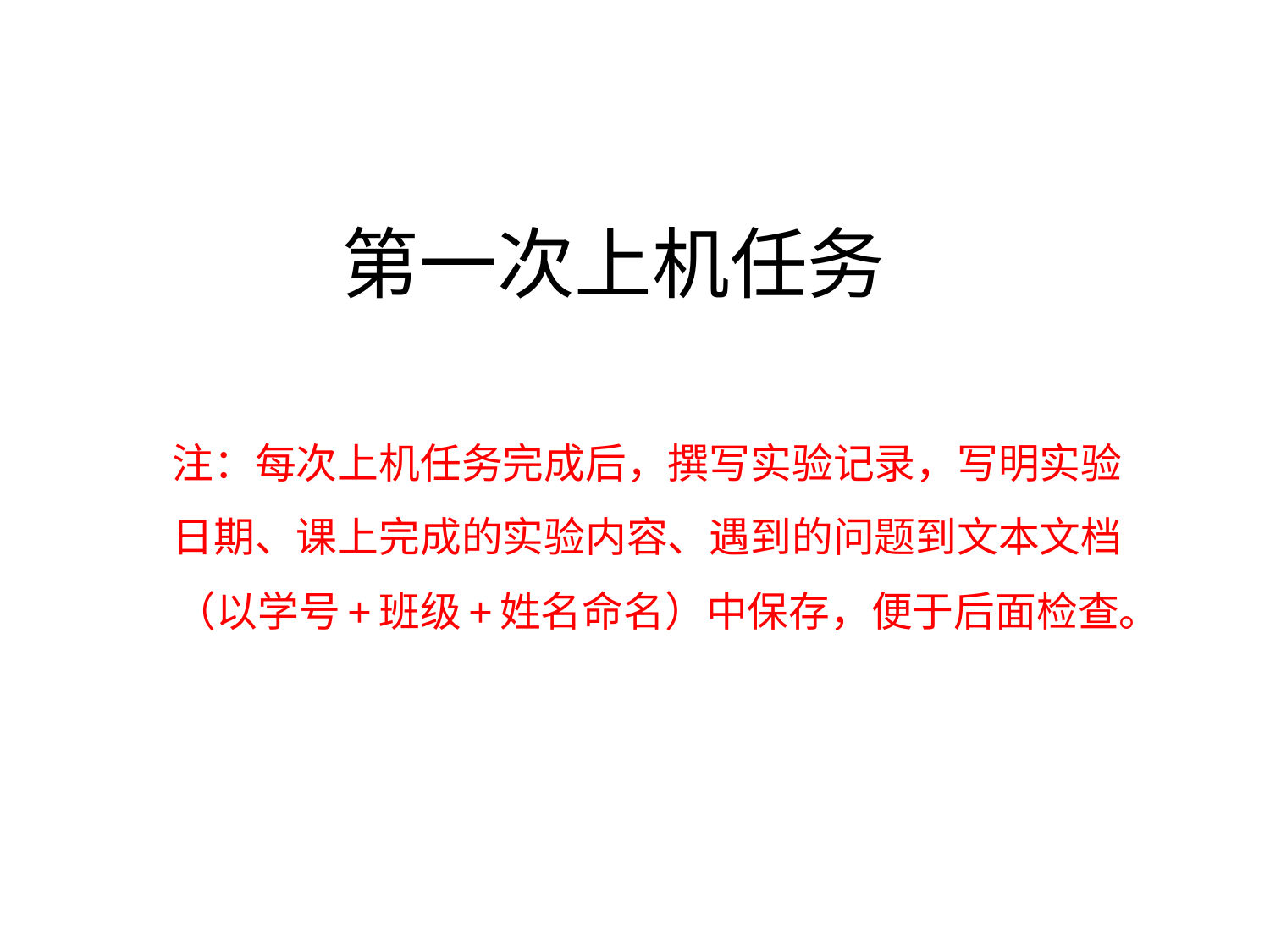

# 第一次上机任务
注：每次上机任务完成后，撰写实验记录，写明实验日期、课上完成的实验内容、遇到的问题到文本文档（以学号+班级+姓名命名）中保存，便于后面检查。